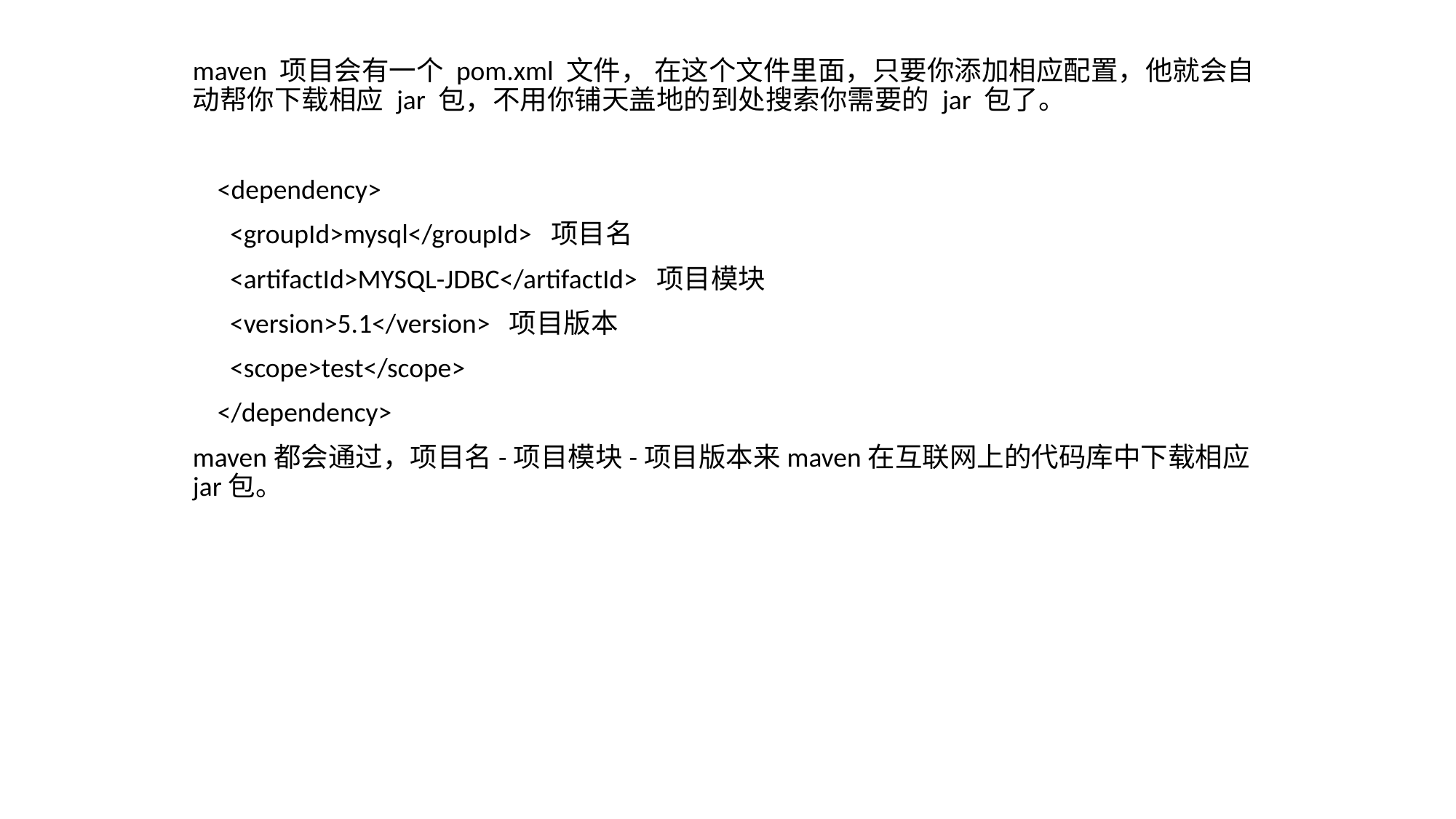

maven 项目会有一个 pom.xml 文件， 在这个文件里面，只要你添加相应配置，他就会自动帮你下载相应 jar 包，不用你铺天盖地的到处搜索你需要的 jar 包了。

    <dependency>
      <groupId>mysql</groupId>  项目名
      <artifactId>MYSQL-JDBC</artifactId>  项目模块
      <version>5.1</version>  项目版本
      <scope>test</scope>
    </dependency>
maven都会通过，项目名-项目模块-项目版本来maven在互联网上的代码库中下载相应jar包。